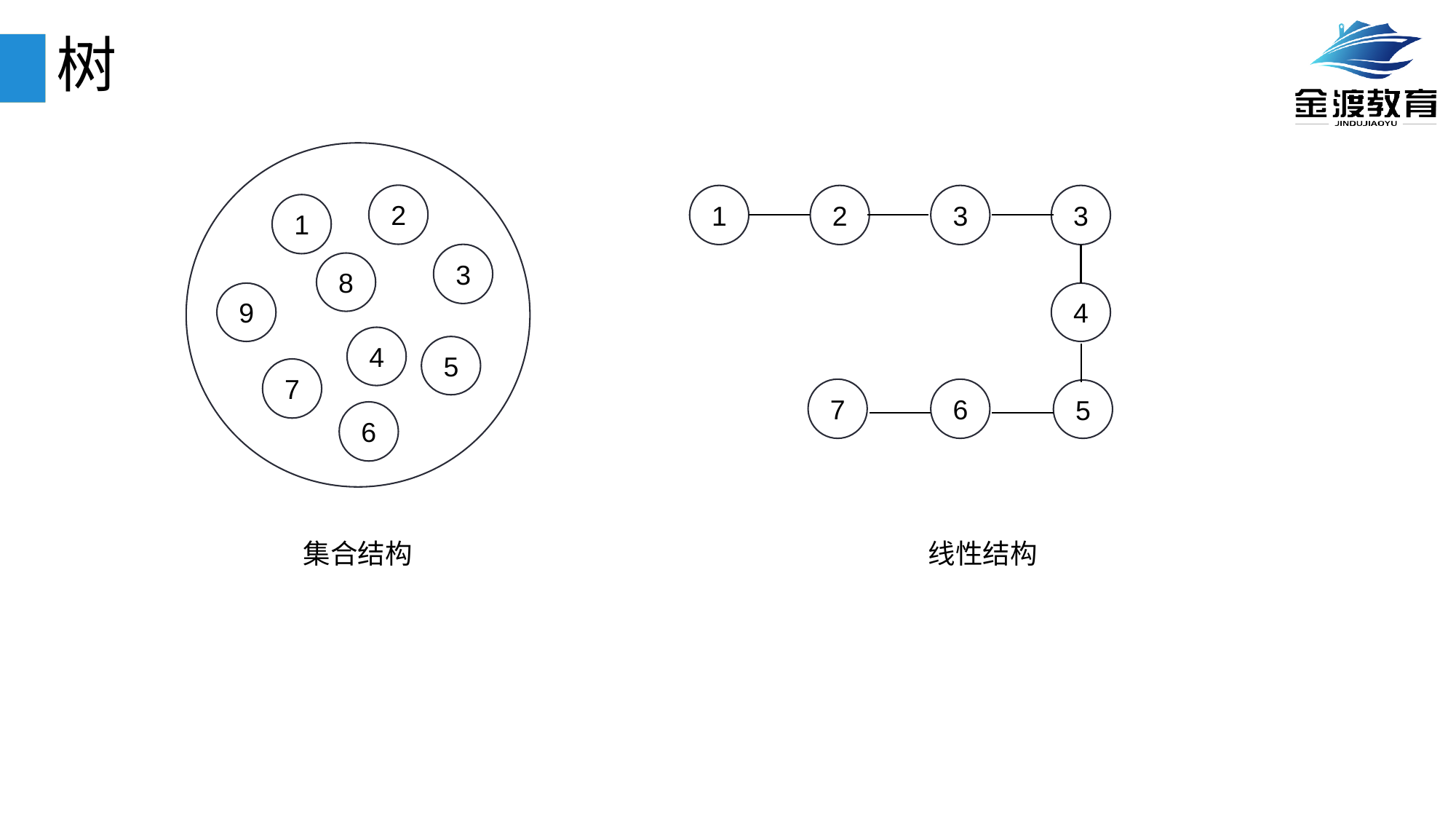

# 树

2
3
1
2
3
1
3
8
9
4
4
5
7
7
6
5
6
集合结构
线性结构